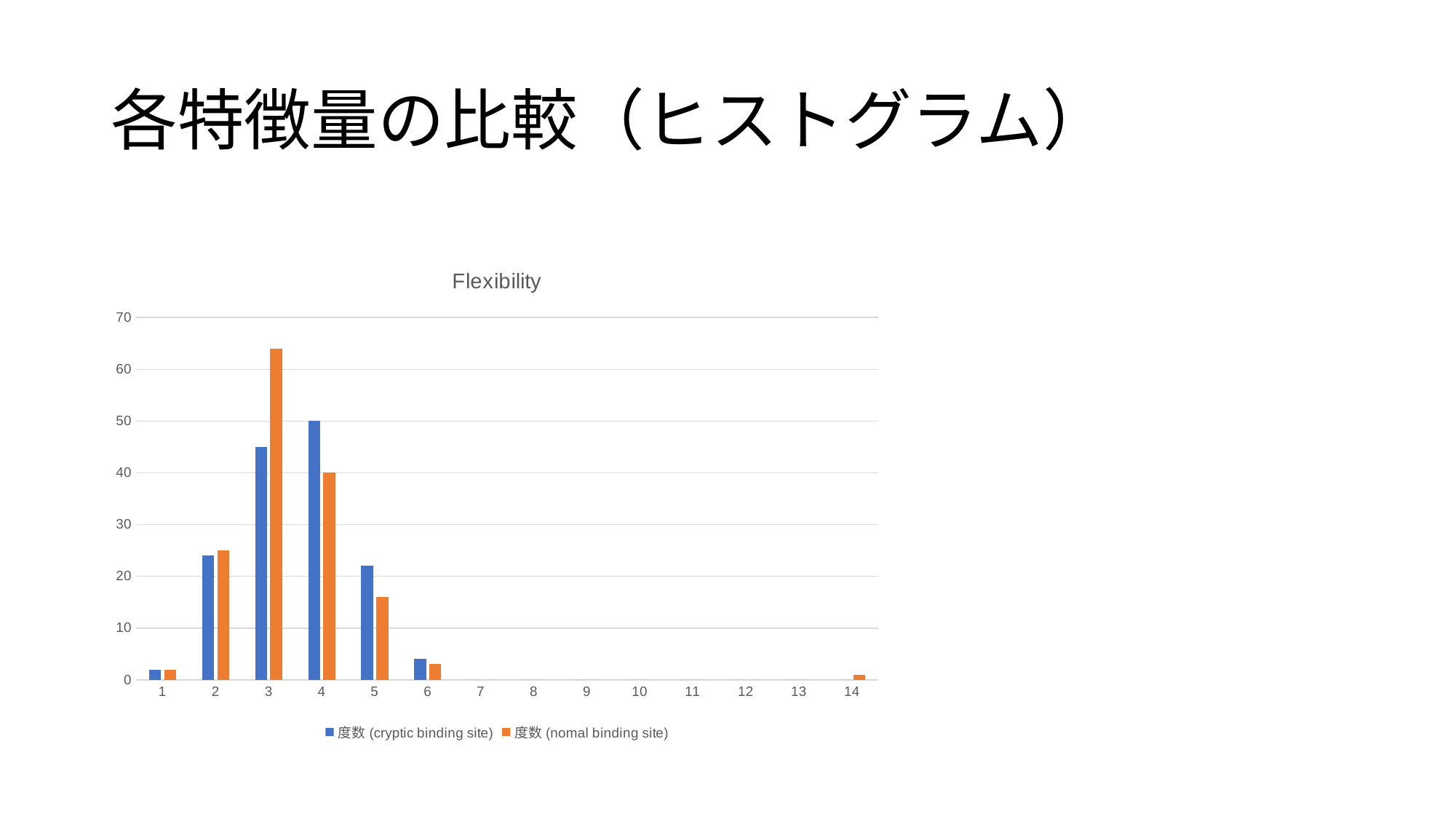

# 各特徴量の比較（ヒストグラム）

### Chart: Flexibility

| Category | 度数(cryptic binding site) | 度数(nomal binding site) |
|---|---|---|